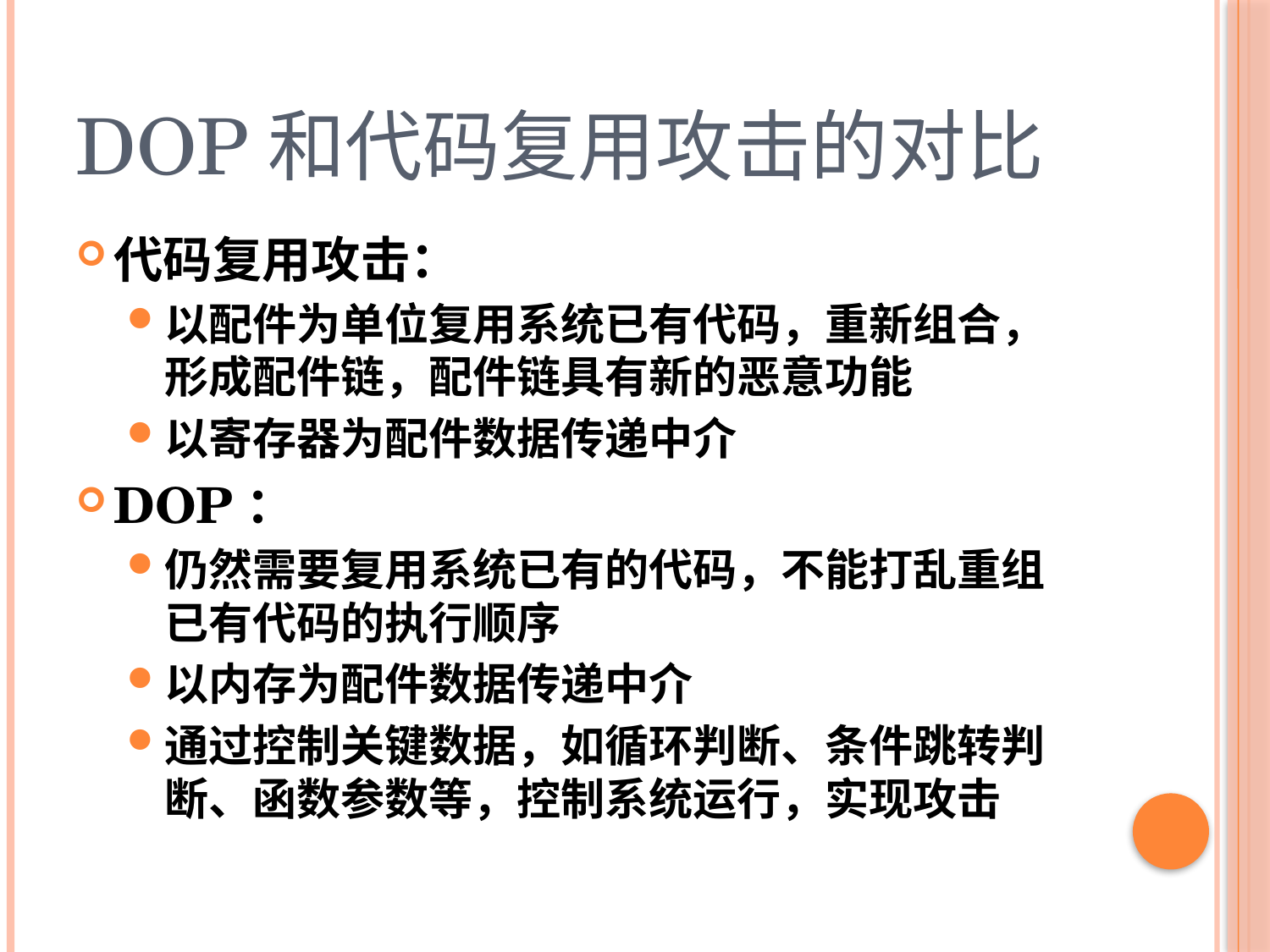

# DOP和代码复用攻击的对比
代码复用攻击：
以配件为单位复用系统已有代码，重新组合，形成配件链，配件链具有新的恶意功能
以寄存器为配件数据传递中介
DOP：
仍然需要复用系统已有的代码，不能打乱重组已有代码的执行顺序
以内存为配件数据传递中介
通过控制关键数据，如循环判断、条件跳转判断、函数参数等，控制系统运行，实现攻击